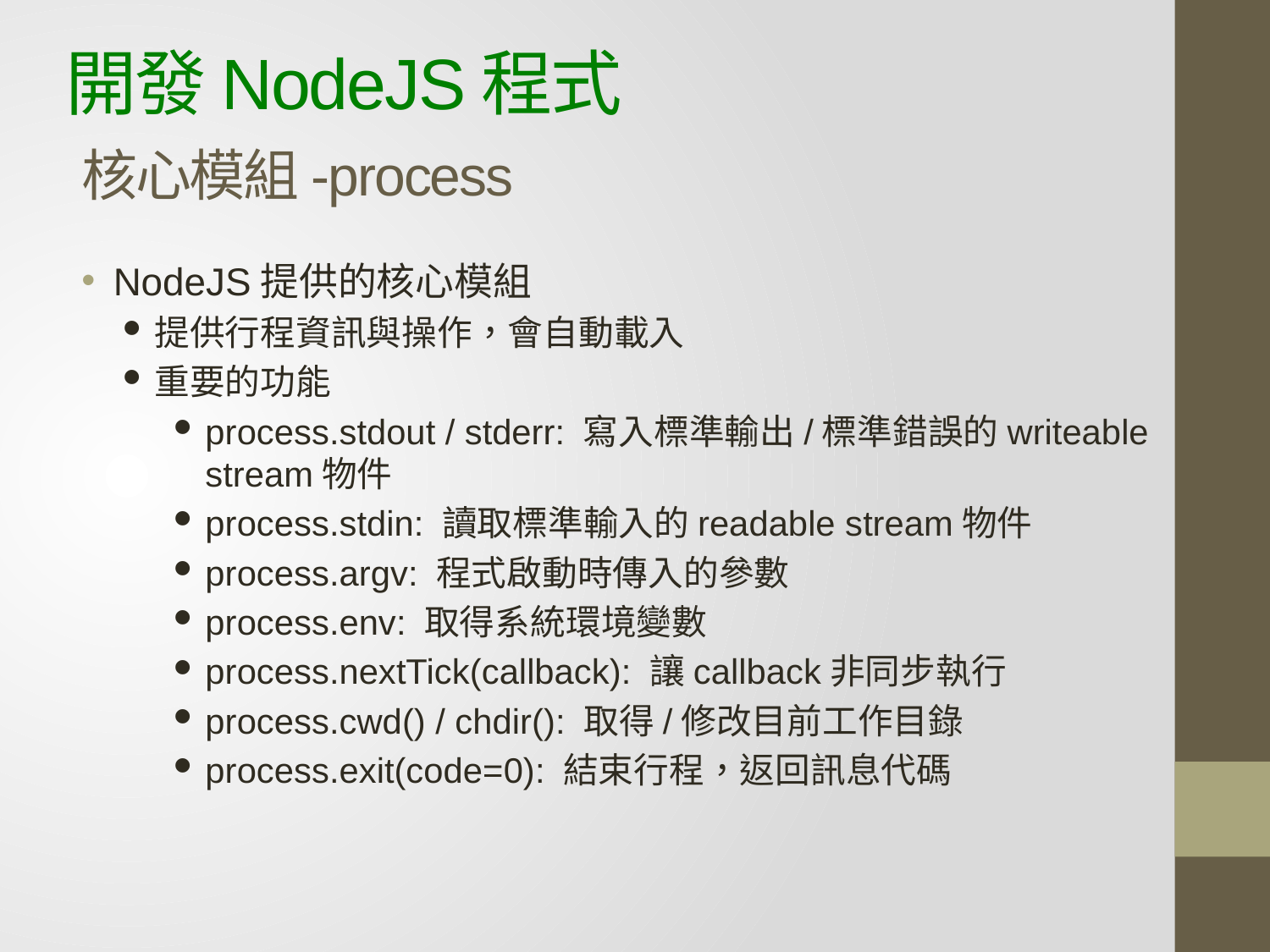

# 開發NodeJS程式 核心模組-process

NodeJS提供的核心模組
提供行程資訊與操作，會自動載入
重要的功能
process.stdout / stderr: 寫入標準輸出/標準錯誤的writeable stream物件
process.stdin: 讀取標準輸入的readable stream物件
process.argv: 程式啟動時傳入的參數
process.env: 取得系統環境變數
process.nextTick(callback): 讓callback非同步執行
process.cwd() / chdir(): 取得/修改目前工作目錄
process.exit(code=0): 結束行程，返回訊息代碼